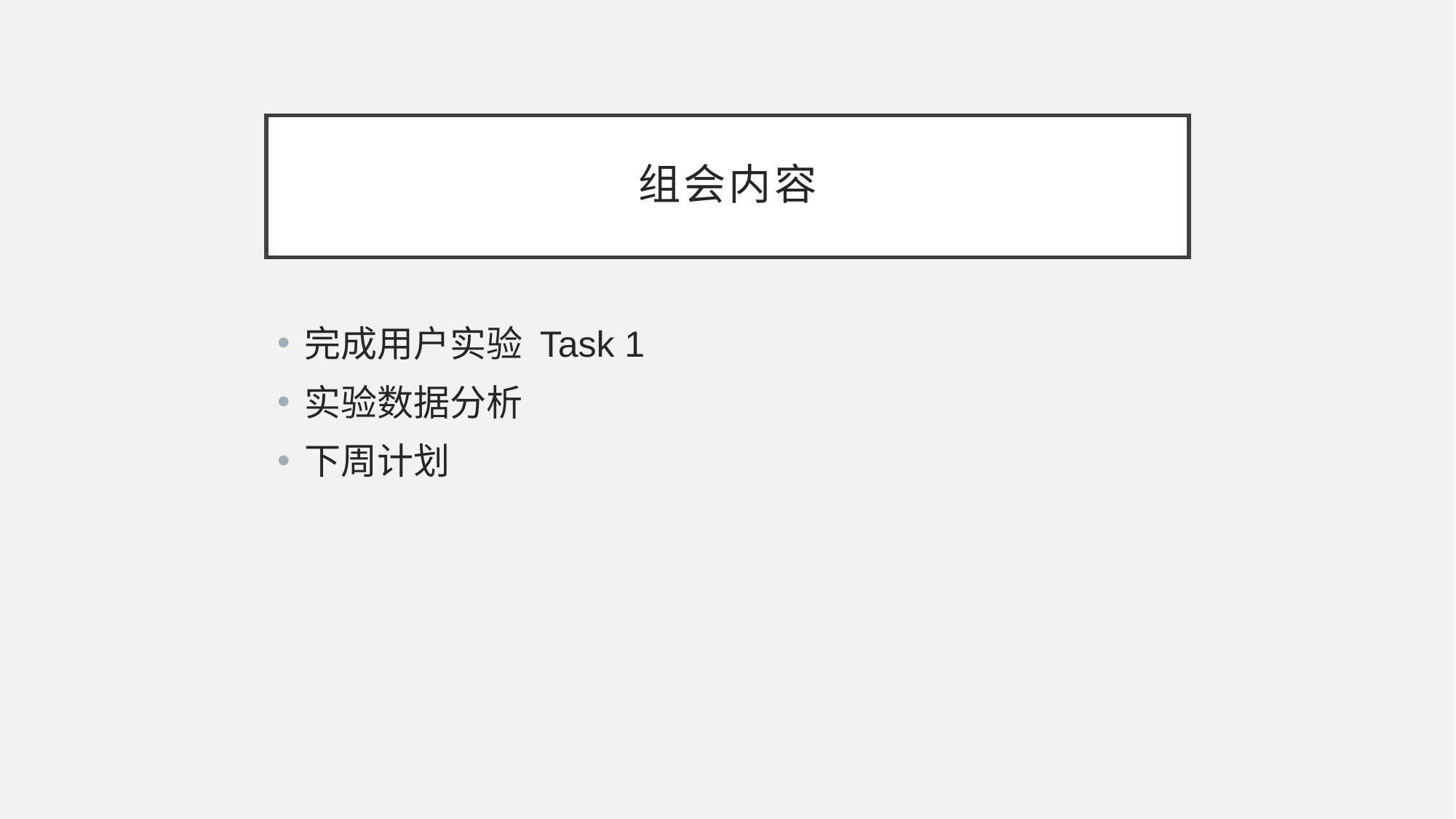

# 组会内容
完成用户实验 Task 1
实验数据分析
下周计划